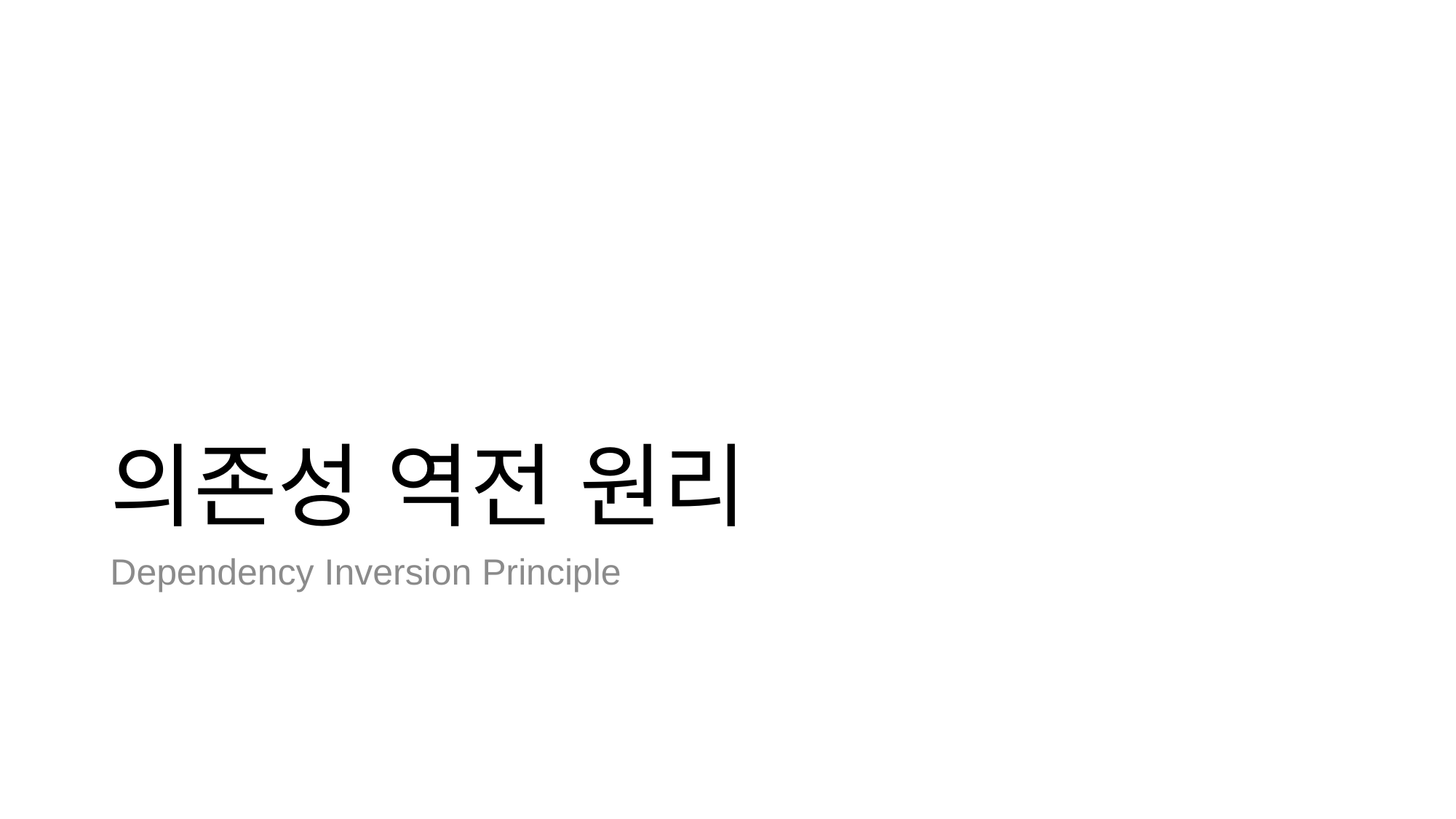

# 의존성 역전 원리
Dependency Inversion Principle